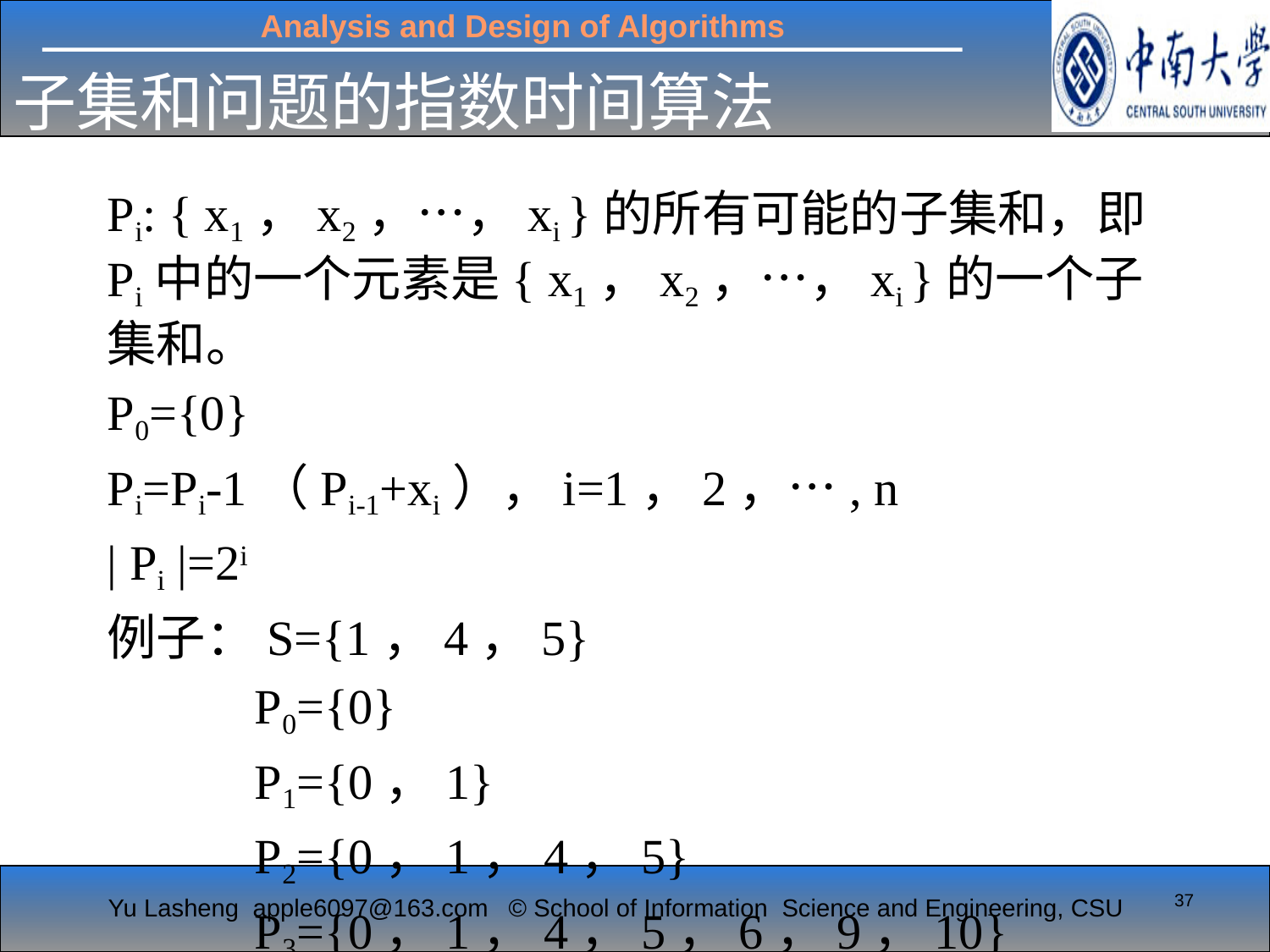

# 子集和问题的指数时间算法
Pi: { x1，x2，…，xi }的所有可能的子集和，即Pi中的一个元素是{ x1，x2，…，xi }的一个子集和。
P0={0}
Pi=Pi-1（Pi-1+xi），i=1，2，…, n
| Pi |=2i
例子：S={1，4，5}
            P0={0}
            P1={0，1}
            P2={0，1，4，5}
            P3={0，1，4，5，6，9，10}
37